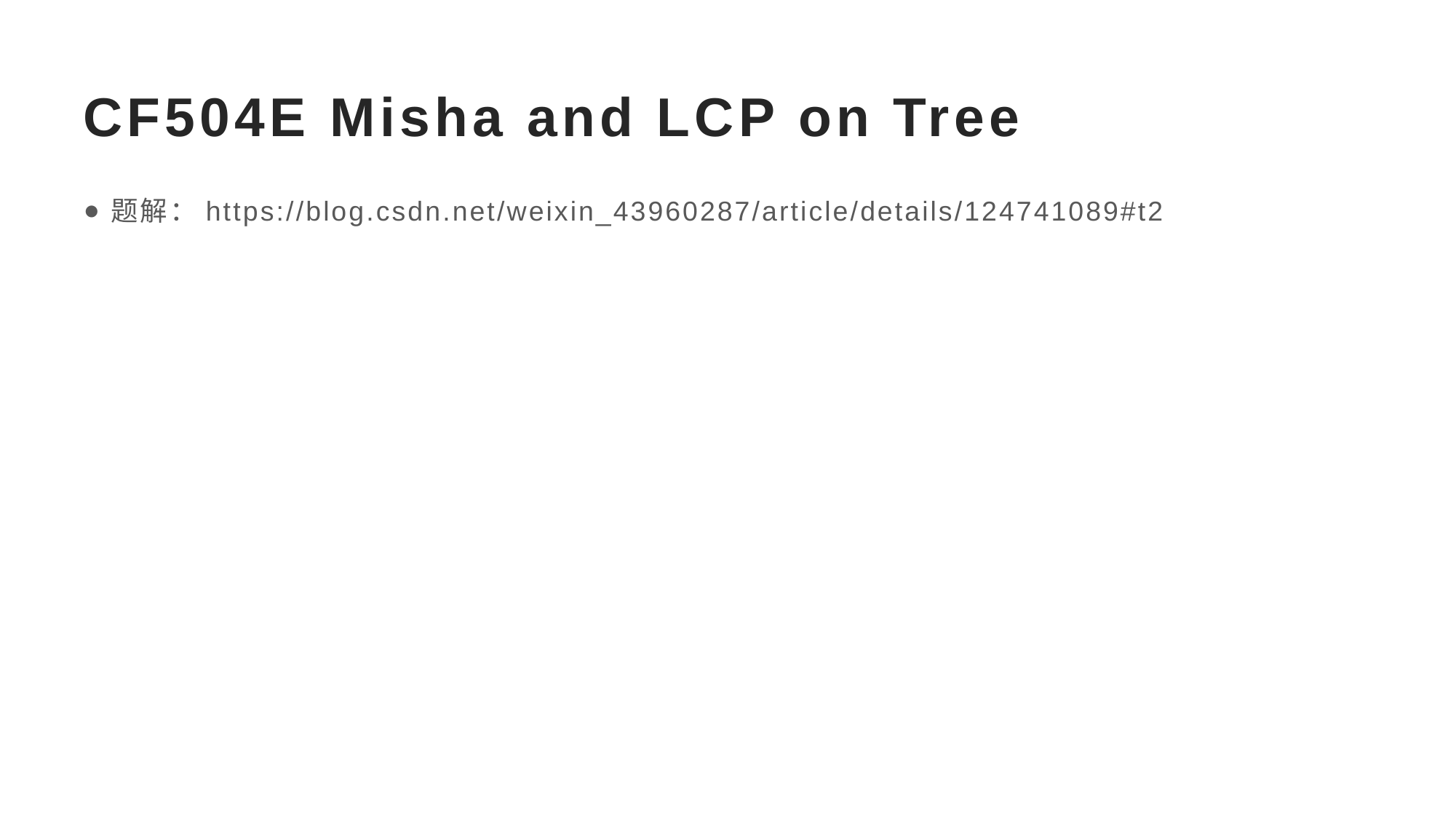

# CF504E Misha and LCP on Tree
题解：https://blog.csdn.net/weixin_43960287/article/details/124741089#t2